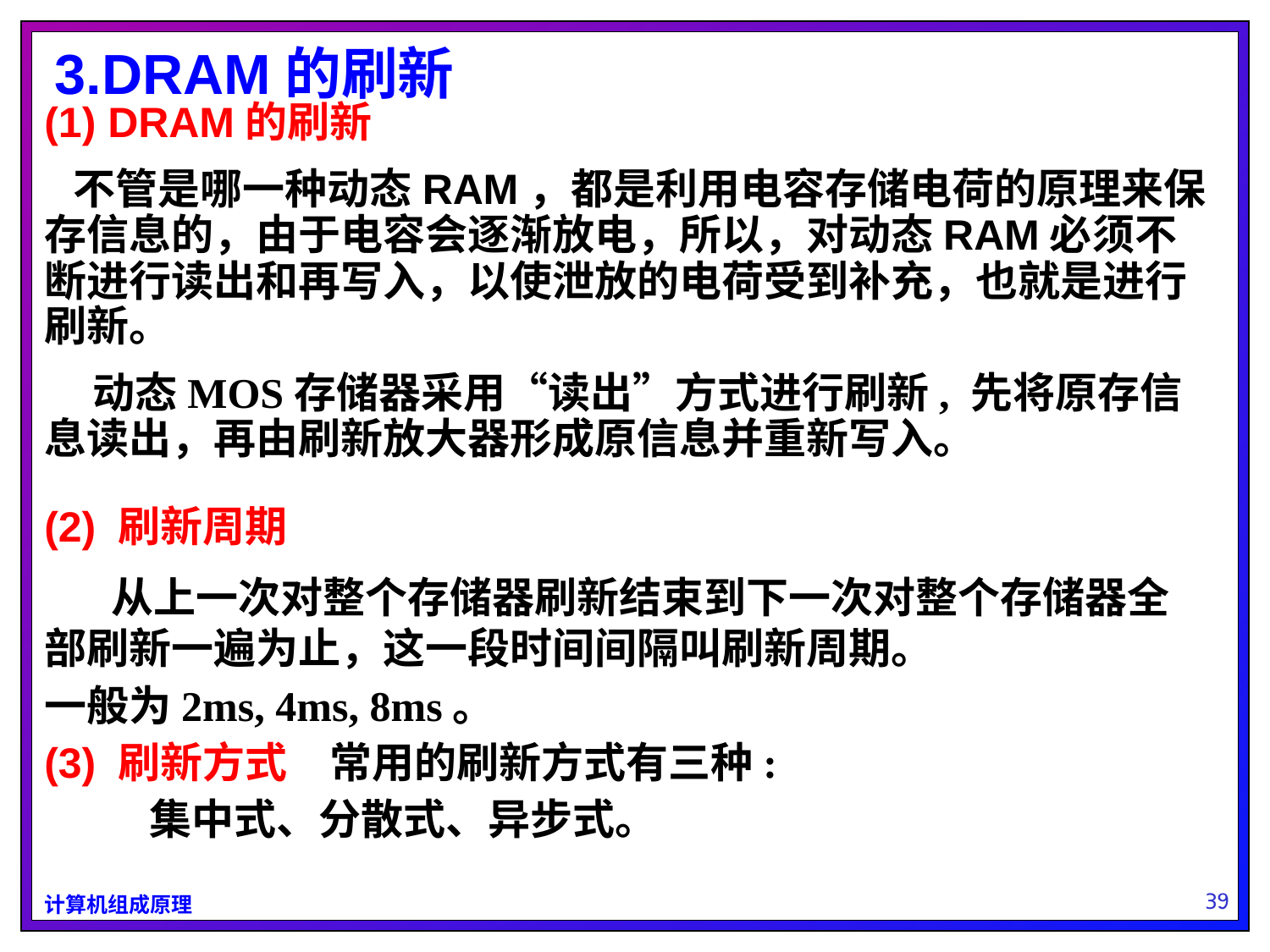

3.DRAM的刷新
(1) DRAM的刷新
  不管是哪一种动态RAM，都是利用电容存储电荷的原理来保存信息的，由于电容会逐渐放电，所以，对动态RAM必须不断进行读出和再写入，以使泄放的电荷受到补充，也就是进行刷新。
    动态MOS存储器采用“读出”方式进行刷新, 先将原存信息读出，再由刷新放大器形成原信息并重新写入。
(2) 刷新周期
      从上一次对整个存储器刷新结束到下一次对整个存储器全部刷新一遍为止，这一段时间间隔叫刷新周期。
一般为2ms, 4ms, 8ms。
(3) 刷新方式　常用的刷新方式有三种:
          集中式、分散式、异步式。